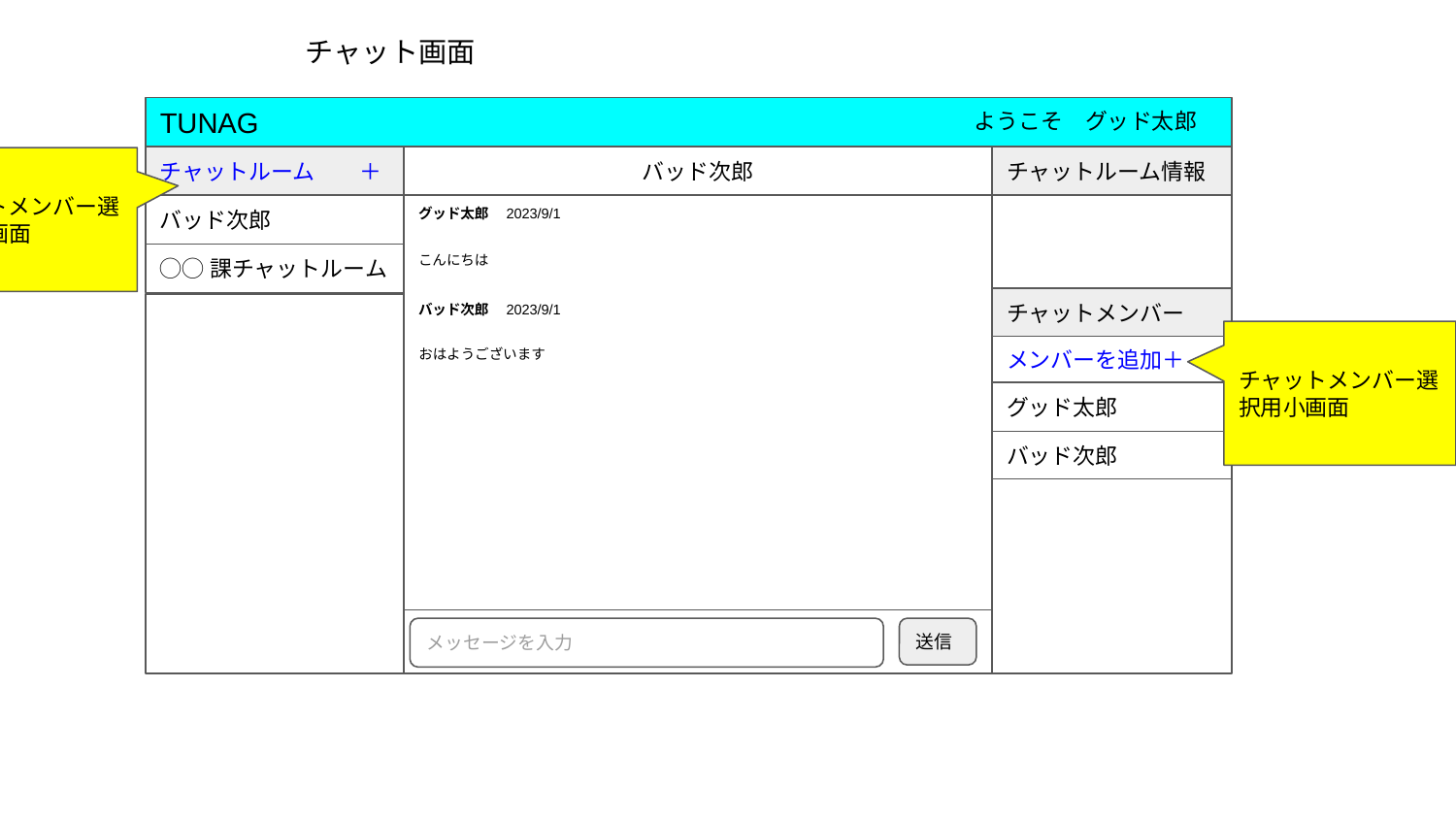

チャット画面
ようこそ　グッド太郎
TUNAG
チャットルーム　　＋
バッド次郎
チャットルーム情報
チャットメンバー選択用小画面
バッド次郎

グッド太郎　2023/9/1
こんにちは
◯◯課チャットルーム
チャットメンバー
バッド次郎　2023/9/1

チャットメンバー選択用小画面
メンバーを追加＋
おはようございます
グッド太郎
バッド次郎

メッセージを入力
送信